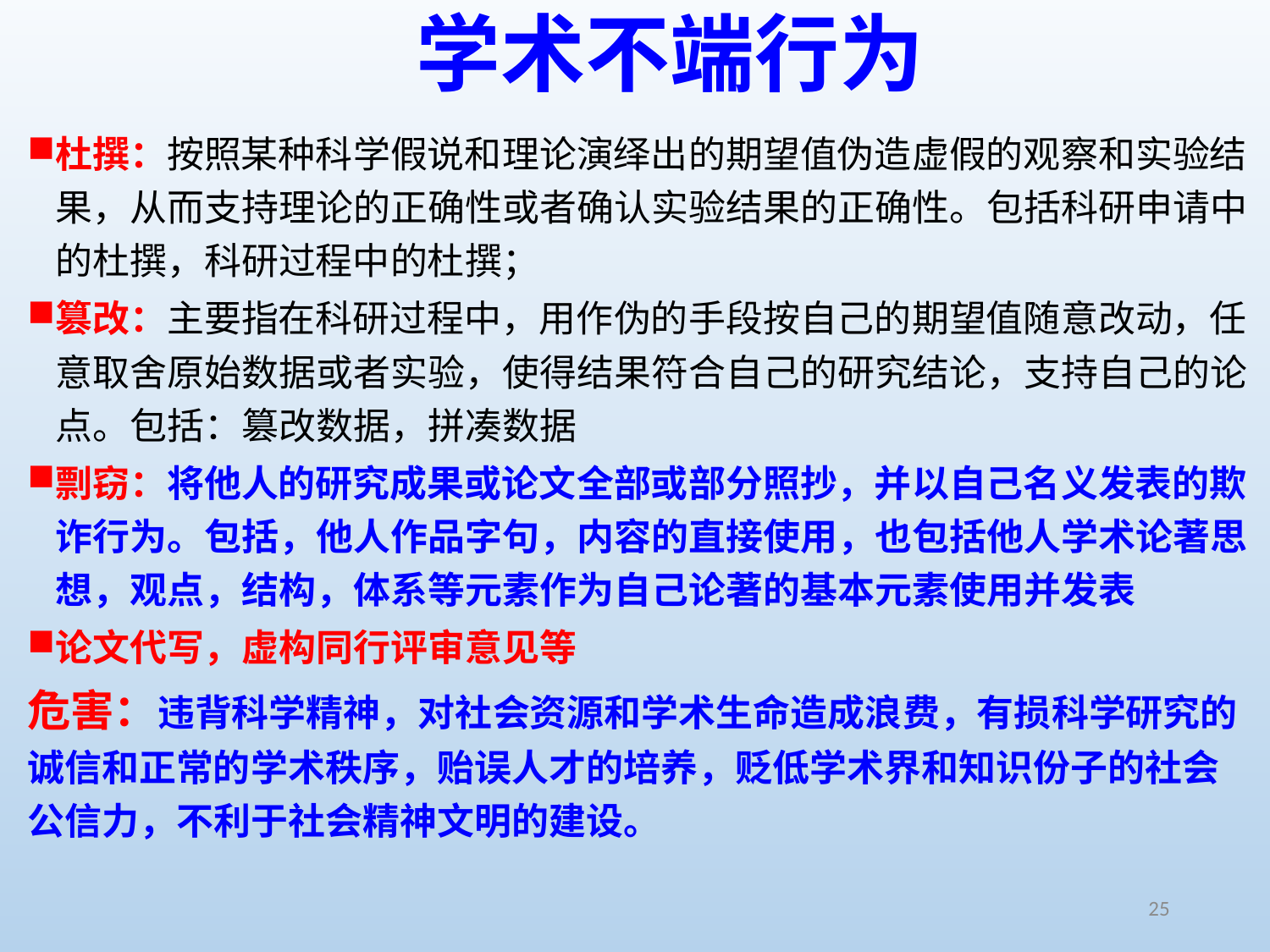

# 学术不端行为
杜撰：按照某种科学假说和理论演绎出的期望值伪造虚假的观察和实验结果，从而支持理论的正确性或者确认实验结果的正确性。包括科研申请中的杜撰，科研过程中的杜撰；
篡改：主要指在科研过程中，用作伪的手段按自己的期望值随意改动，任意取舍原始数据或者实验，使得结果符合自己的研究结论，支持自己的论点。包括：篡改数据，拼凑数据
剽窃：将他人的研究成果或论文全部或部分照抄，并以自己名义发表的欺诈行为。包括，他人作品字句，内容的直接使用，也包括他人学术论著思想，观点，结构，体系等元素作为自己论著的基本元素使用并发表
论文代写，虚构同行评审意见等
危害：违背科学精神，对社会资源和学术生命造成浪费，有损科学研究的诚信和正常的学术秩序，贻误人才的培养，贬低学术界和知识份子的社会公信力，不利于社会精神文明的建设。

25